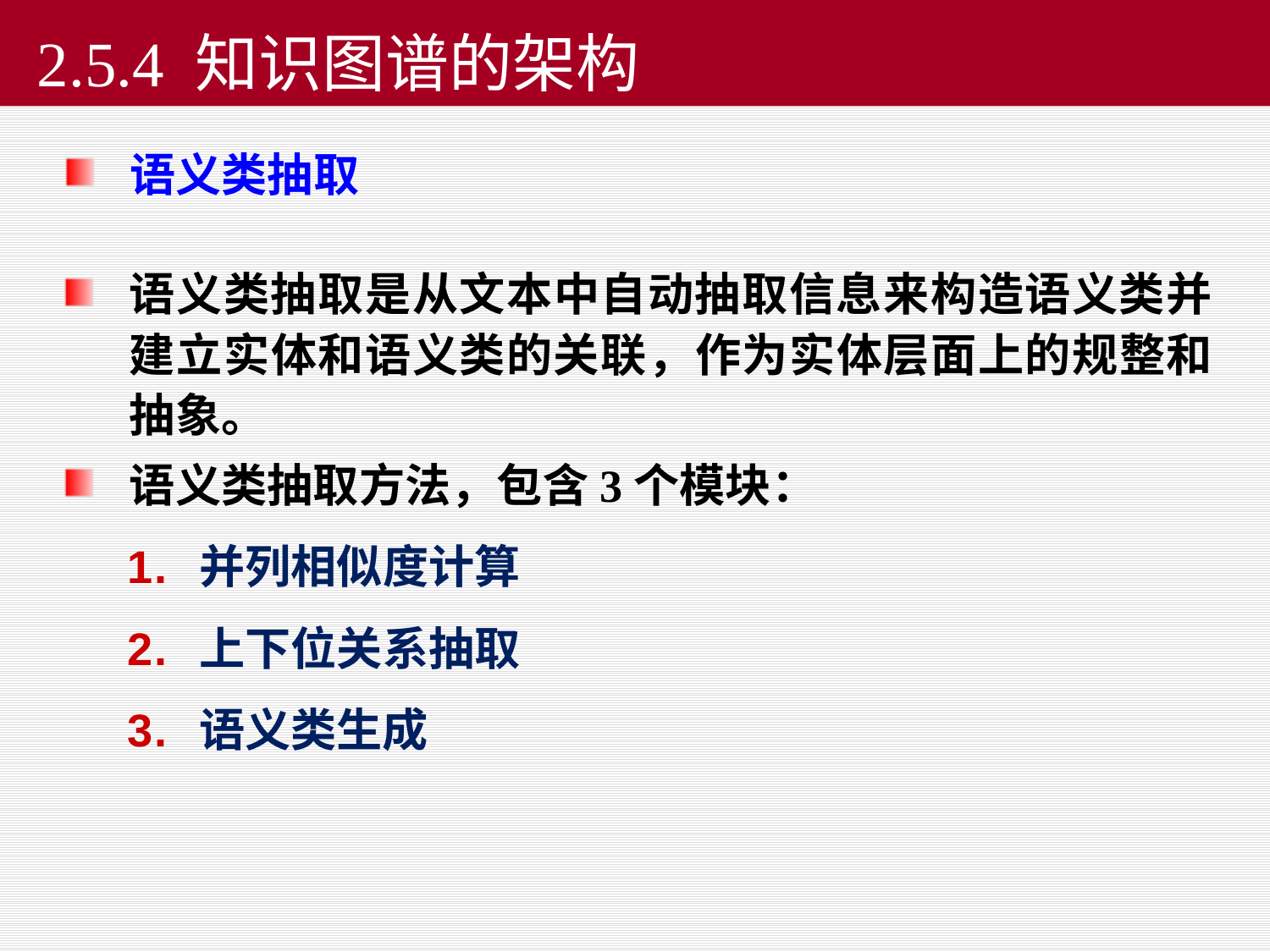

# 2.5.4 知识图谱的架构
语义类抽取
语义类抽取是从文本中自动抽取信息来构造语义类并建立实体和语义类的关联，作为实体层面上的规整和抽象。
语义类抽取方法，包含3个模块：
并列相似度计算
上下位关系抽取
语义类生成
78